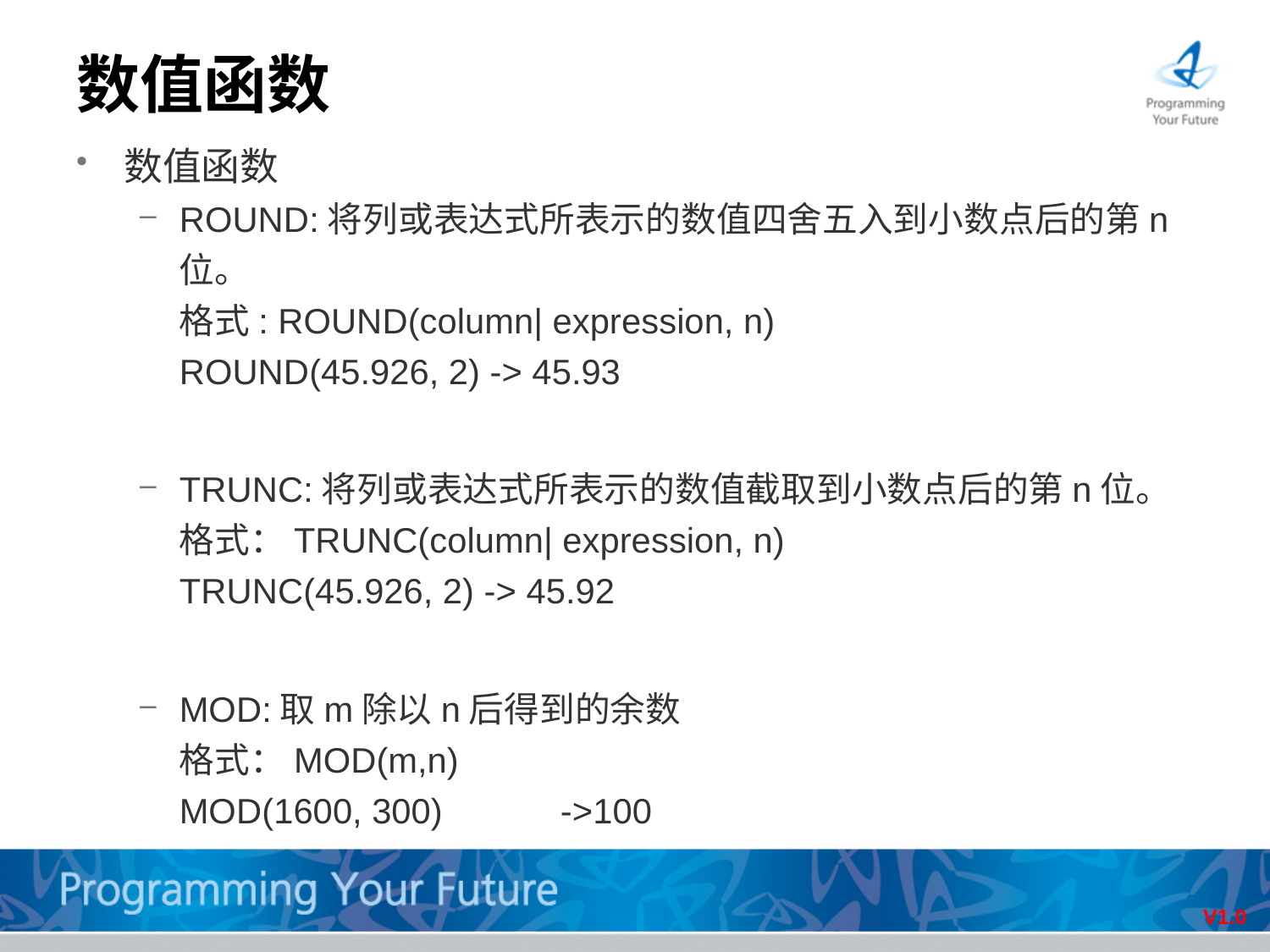

# 数值函数
数值函数
ROUND:将列或表达式所表示的数值四舍五入到小数点后的第n位。
格式: ROUND(column| expression, n)
	ROUND(45.926, 2) -> 45.93

TRUNC:将列或表达式所表示的数值截取到小数点后的第n位。
格式：TRUNC(column| expression, n)
	TRUNC(45.926, 2) -> 45.92

MOD:取m除以n后得到的余数
格式：MOD(m,n)
	MOD(1600, 300)	->100